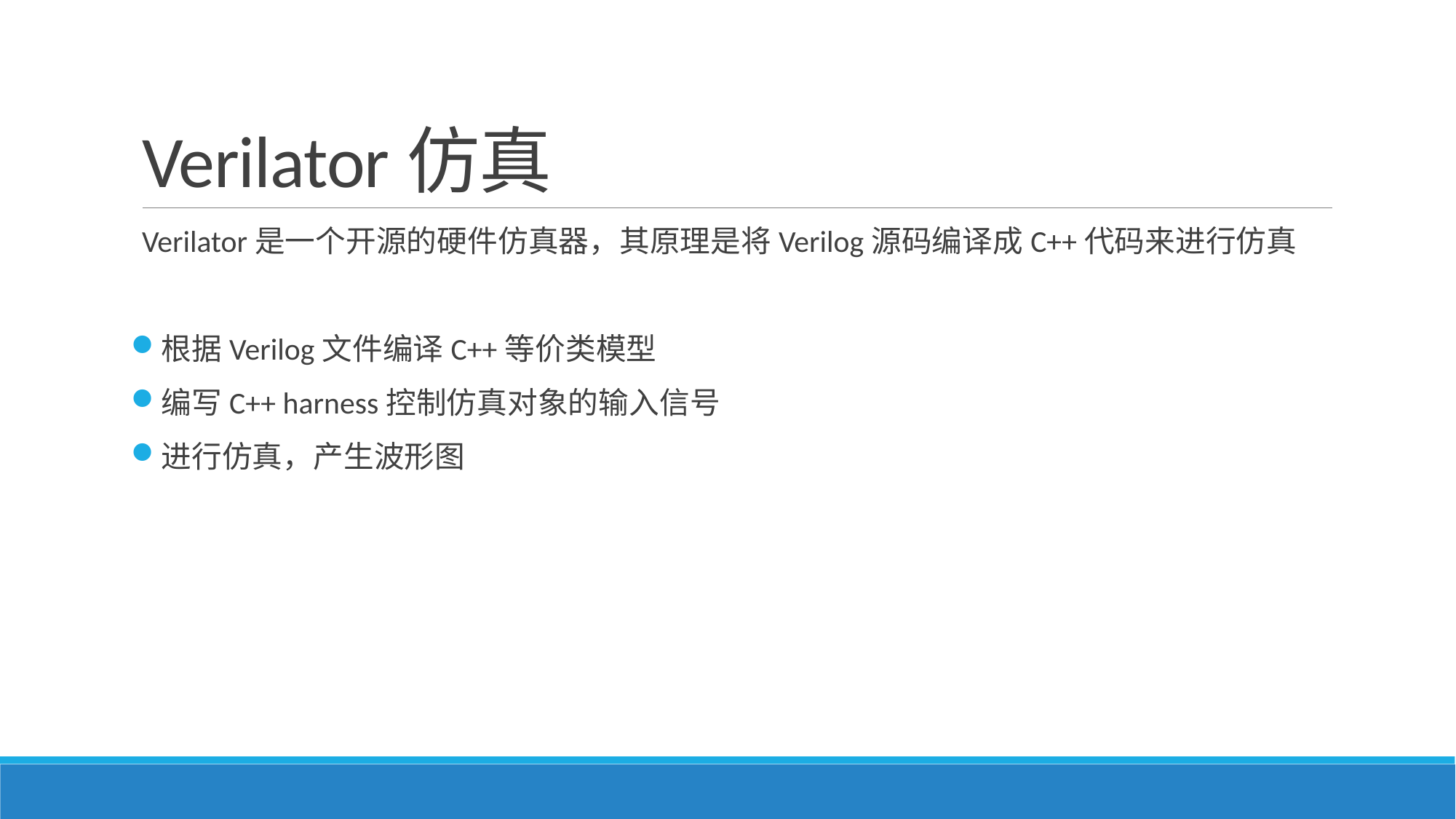

# Verilator仿真
Verilator是一个开源的硬件仿真器，其原理是将Verilog源码编译成C++代码来进行仿真

根据Verilog文件编译C++等价类模型
编写C++ harness控制仿真对象的输入信号
进行仿真，产生波形图